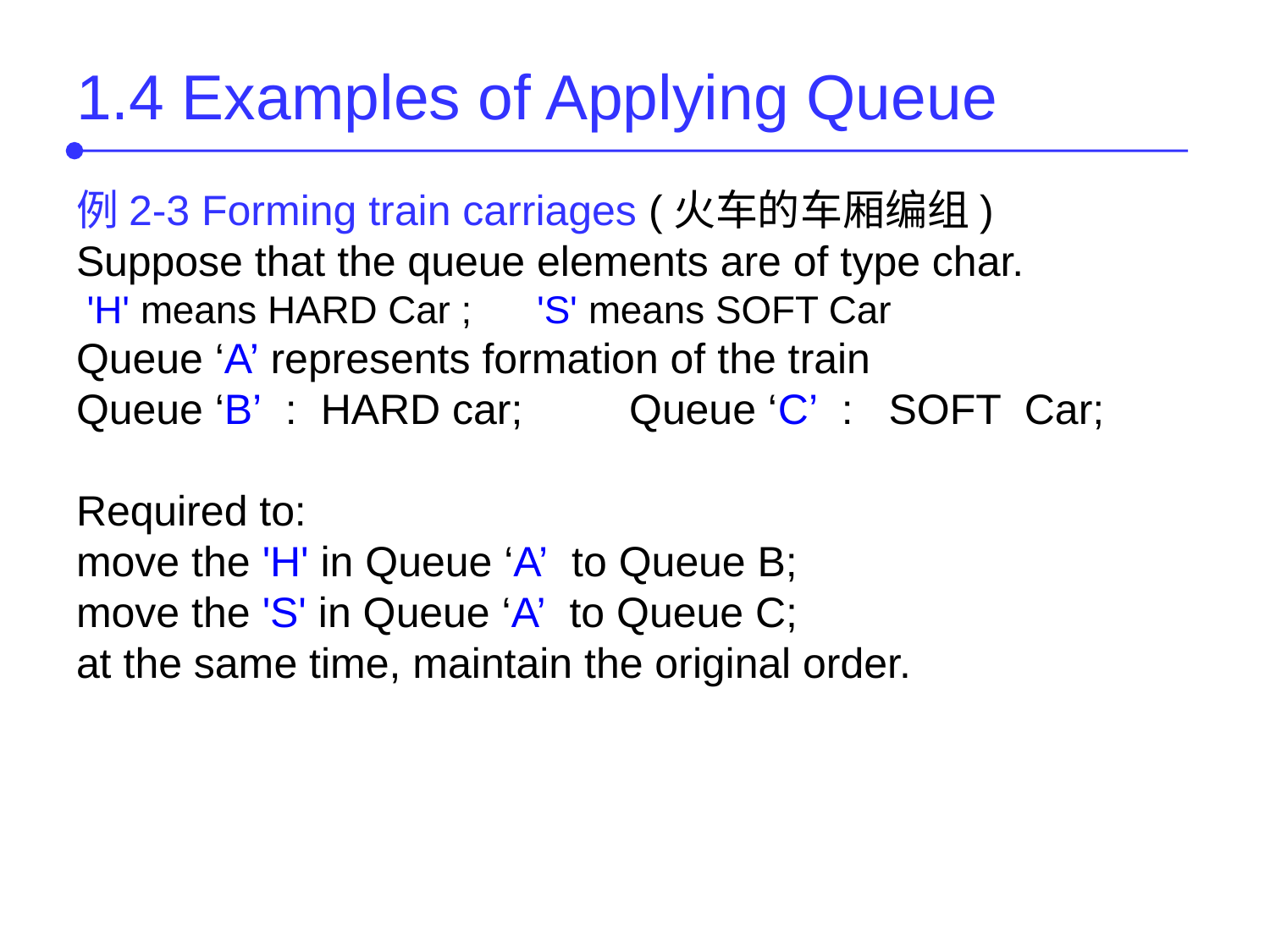

1.4 Examples of Applying Queue
例2-3 Forming train carriages (火车的车厢编组)
Suppose that the queue elements are of type char.
 'H' means HARD Car ;      'S' means SOFT Car
Queue ‘A’ represents formation of the train
Queue ‘B’  :  HARD car;         Queue ‘C’  :   SOFT  Car;

Required to:
move the 'H' in Queue ‘A’  to Queue B;
move the 'S' in Queue ‘A’  to Queue C;
at the same time, maintain the original order.